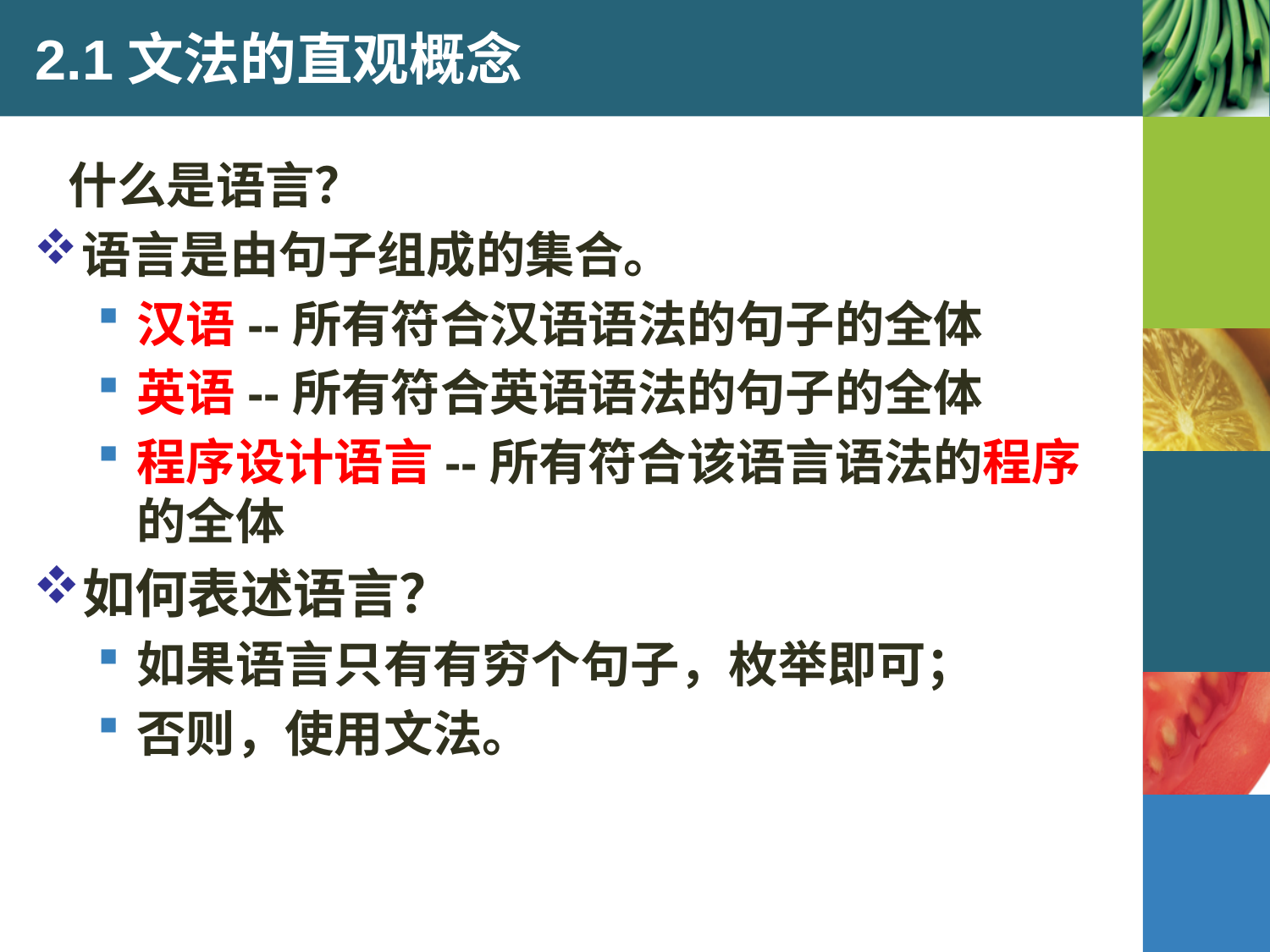

# 2.1文法的直观概念
  什么是语言？
语言是由句子组成的集合。
汉语--所有符合汉语语法的句子的全体
英语--所有符合英语语法的句子的全体
程序设计语言--所有符合该语言语法的程序的全体
如何表述语言？
如果语言只有有穷个句子，枚举即可；
否则，使用文法。